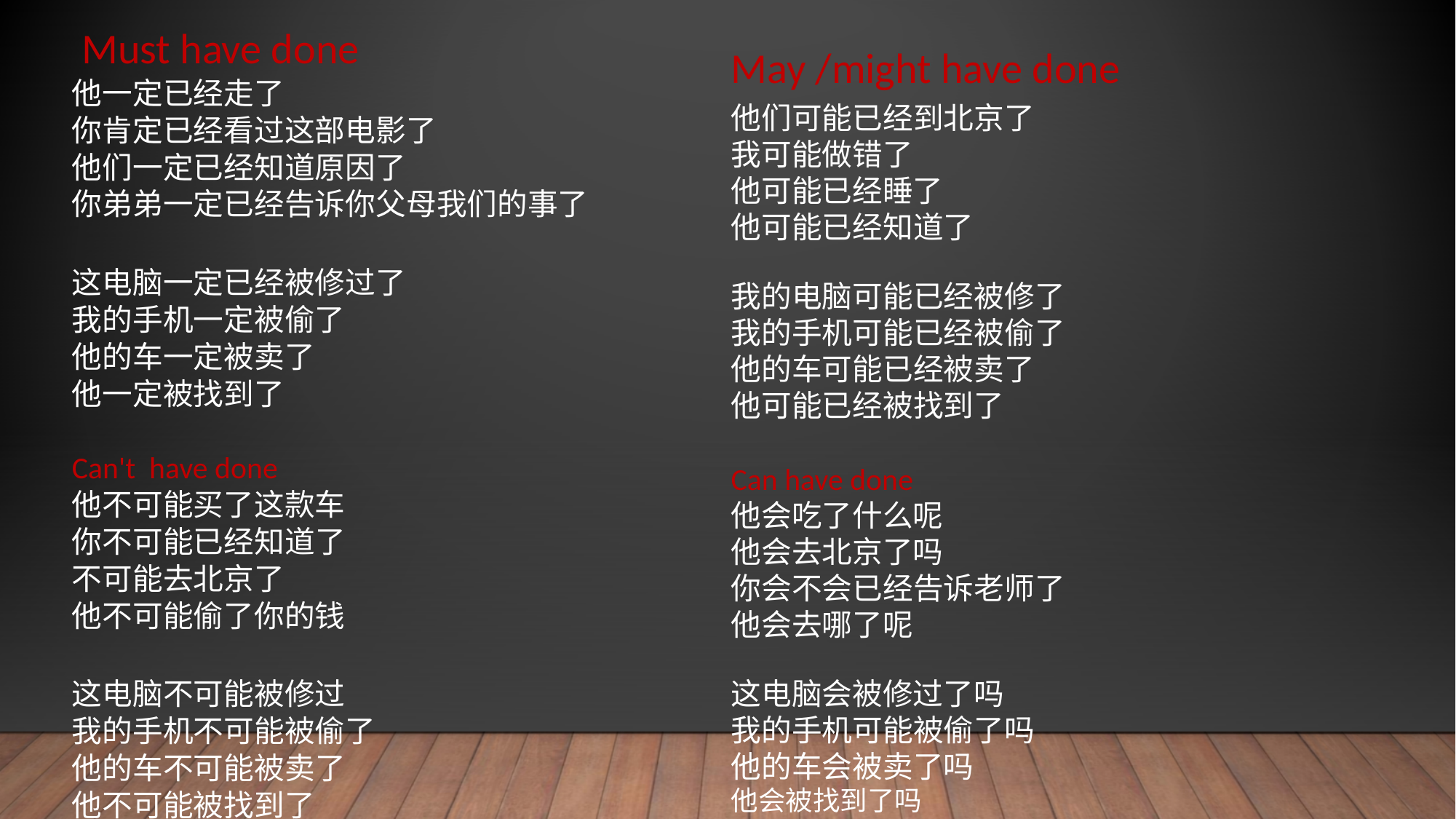

May /might have done
他们可能已经到北京了
我可能做错了
他可能已经睡了
他可能已经知道了

我的电脑可能已经被修了
我的手机可能已经被偷了
他的车可能已经被卖了
他可能已经被找到了

Can have done
他会吃了什么呢
他会去北京了吗
你会不会已经告诉老师了
他会去哪了呢

这电脑会被修过了吗
我的手机可能被偷了吗
他的车会被卖了吗
他会被找到了吗
 Must have done
他一定已经走了
你肯定已经看过这部电影了
他们一定已经知道原因了
你弟弟一定已经告诉你父母我们的事了

这电脑一定已经被修过了
我的手机一定被偷了
他的车一定被卖了
他一定被找到了

Can't  have done
他不可能买了这款车
你不可能已经知道了
不可能去北京了
他不可能偷了你的钱

这电脑不可能被修过
我的手机不可能被偷了
他的车不可能被卖了
他不可能被找到了